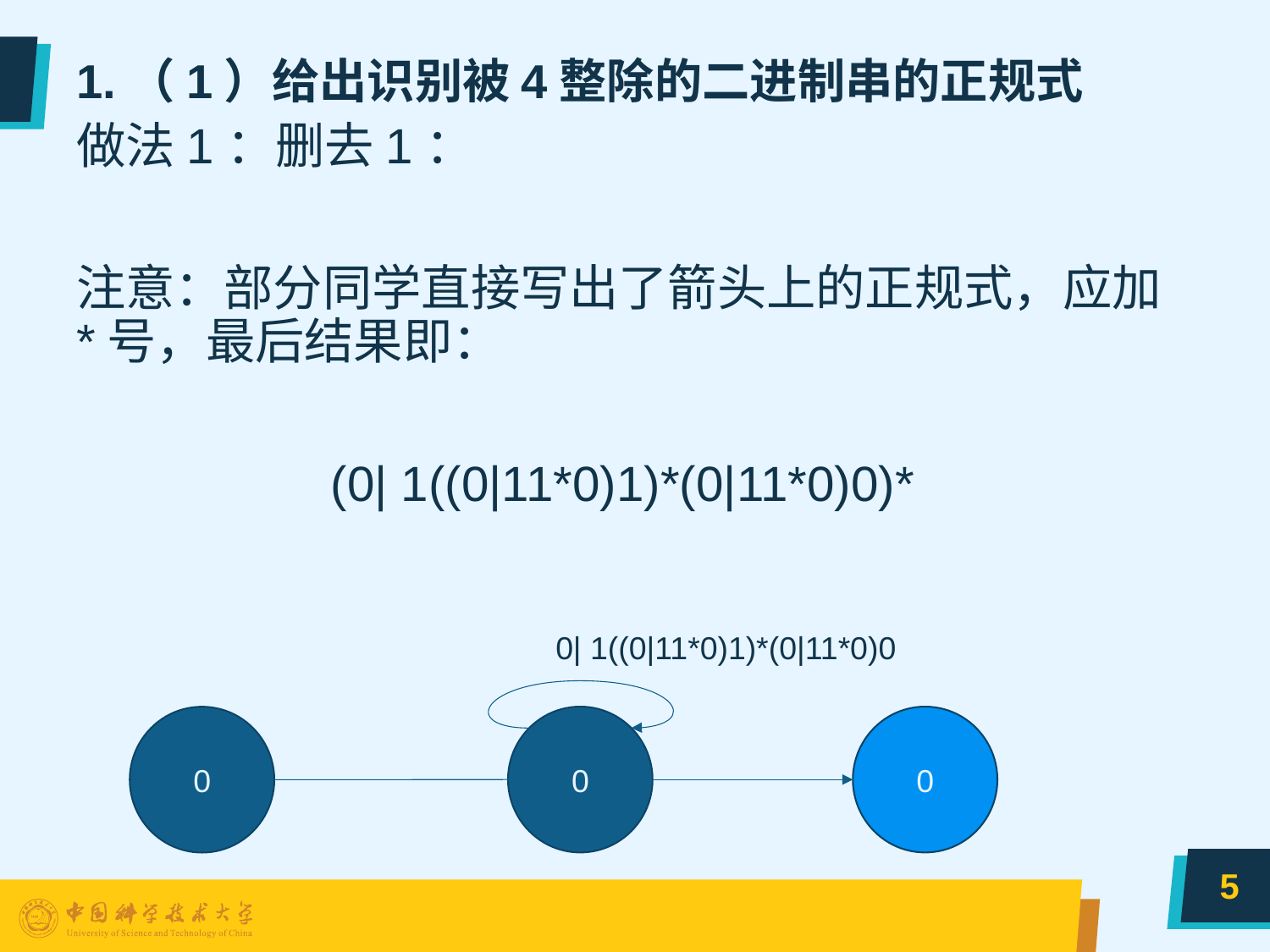

# 1.（1）给出识别被4整除的二进制串的正规式
做法1：删去1：

注意：部分同学直接写出了箭头上的正规式，应加*号，最后结果即：

(0| 1((0|11*0)1)*(0|11*0)0)*

0| 1((0|11*0)1)*(0|11*0)0

0
0
0
5